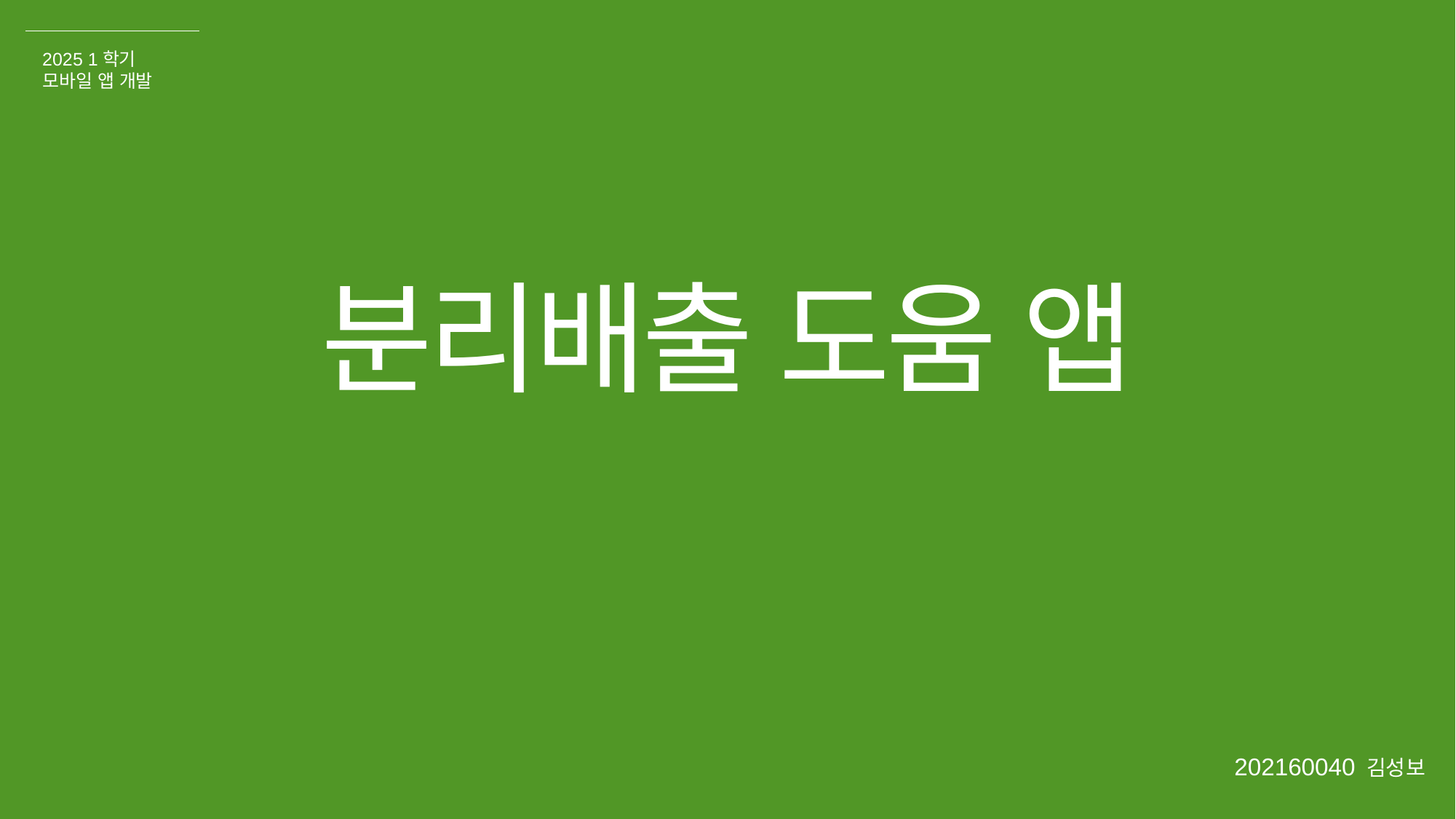

2025 1학기
모바일 앱 개발
분리배출 도움 앱
202160040 김성보